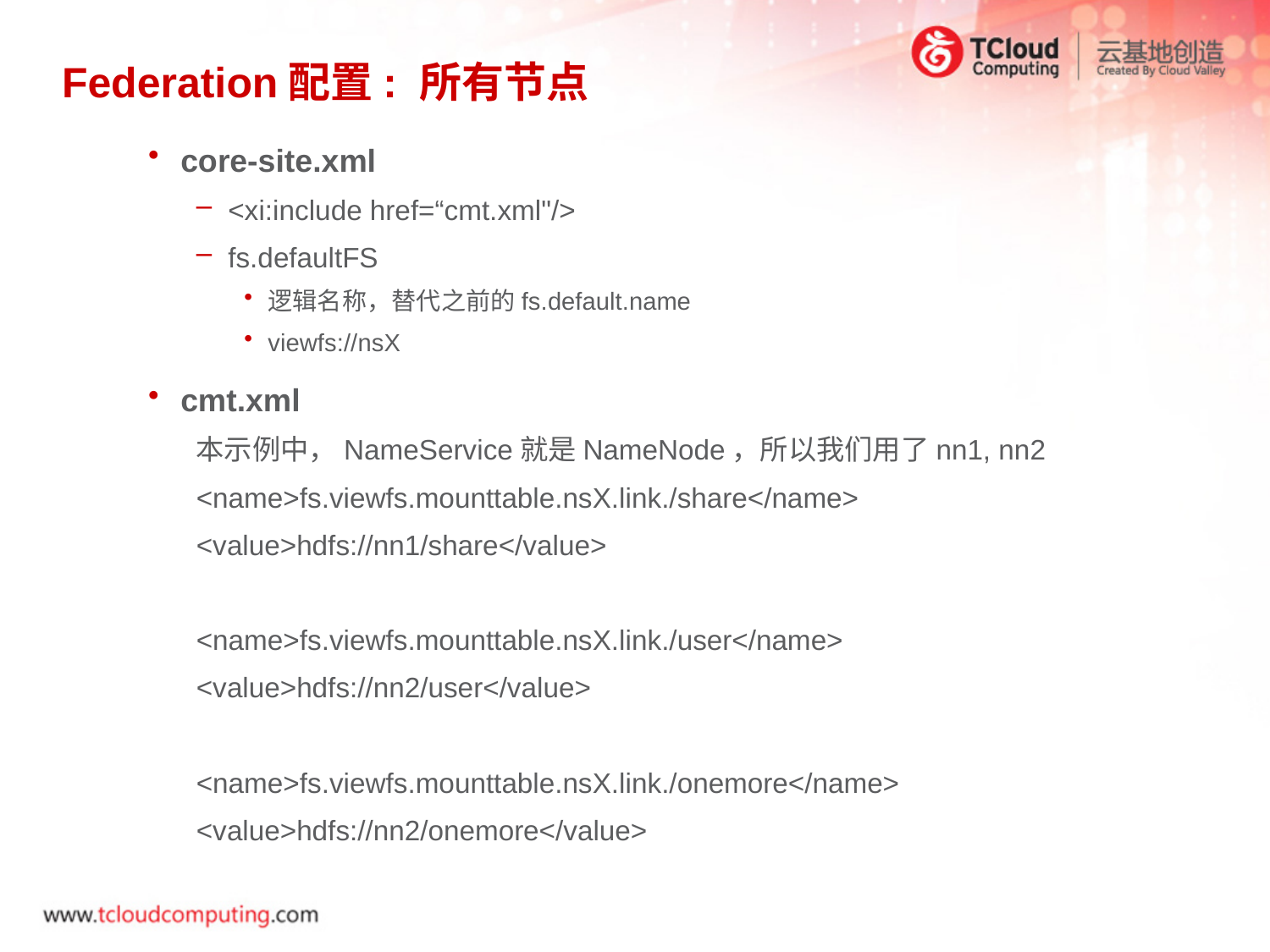

# Federation配置: 所有节点
core-site.xml
<xi:include href=“cmt.xml"/>
fs.defaultFS
逻辑名称，替代之前的fs.default.name
viewfs://nsX
cmt.xml
本示例中，NameService就是NameNode，所以我们用了nn1, nn2
<name>fs.viewfs.mounttable.nsX.link./share</name>
<value>hdfs://nn1/share</value>

<name>fs.viewfs.mounttable.nsX.link./user</name>
<value>hdfs://nn2/user</value>

<name>fs.viewfs.mounttable.nsX.link./onemore</name>
<value>hdfs://nn2/onemore</value>